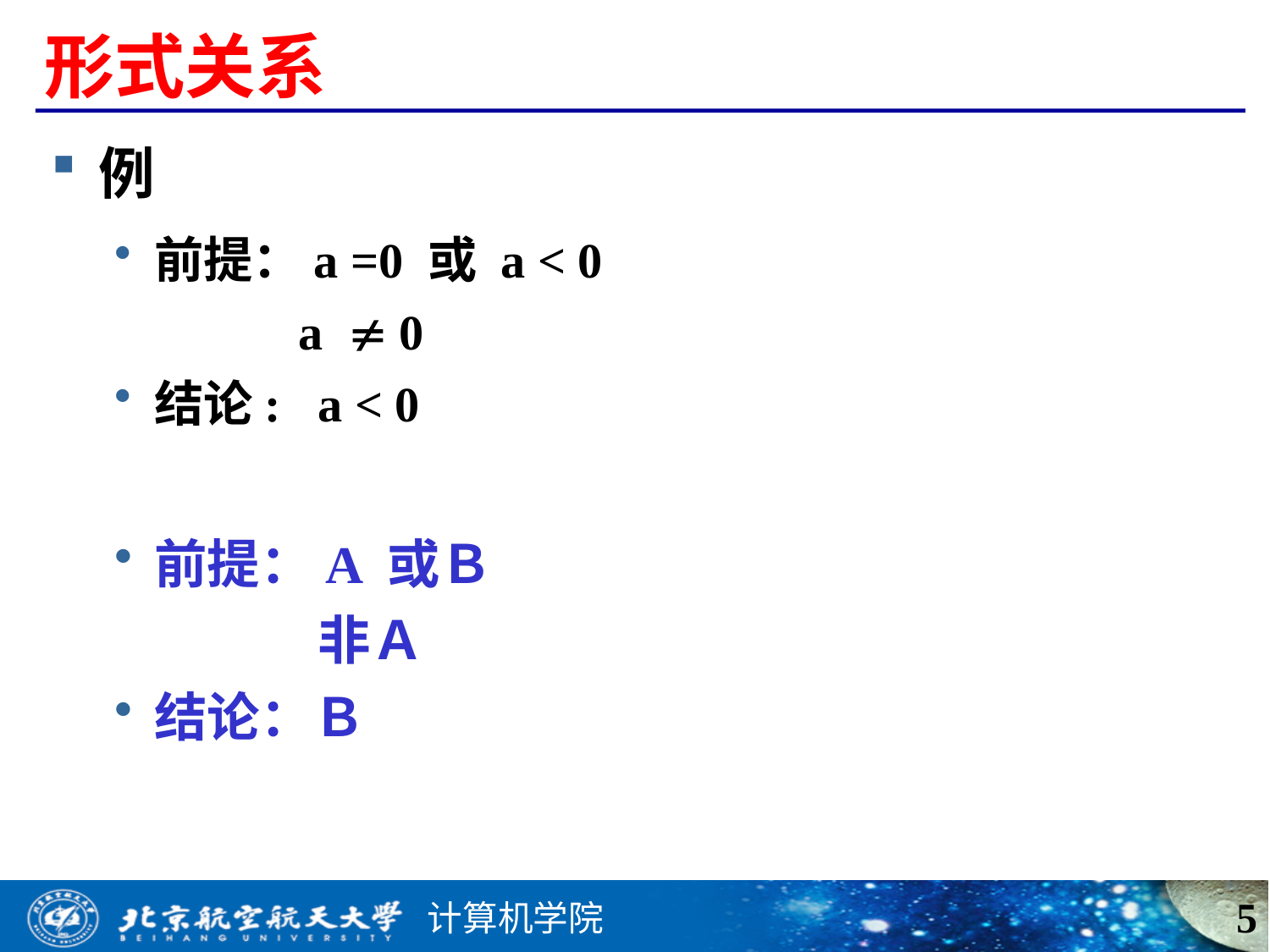

# 形式关系
例
前提：a =0 或 a < 0
               a ≠ 0
结论:   a < 0

前提：A 或Ｂ
　　　　非Ａ
结论：Ｂ